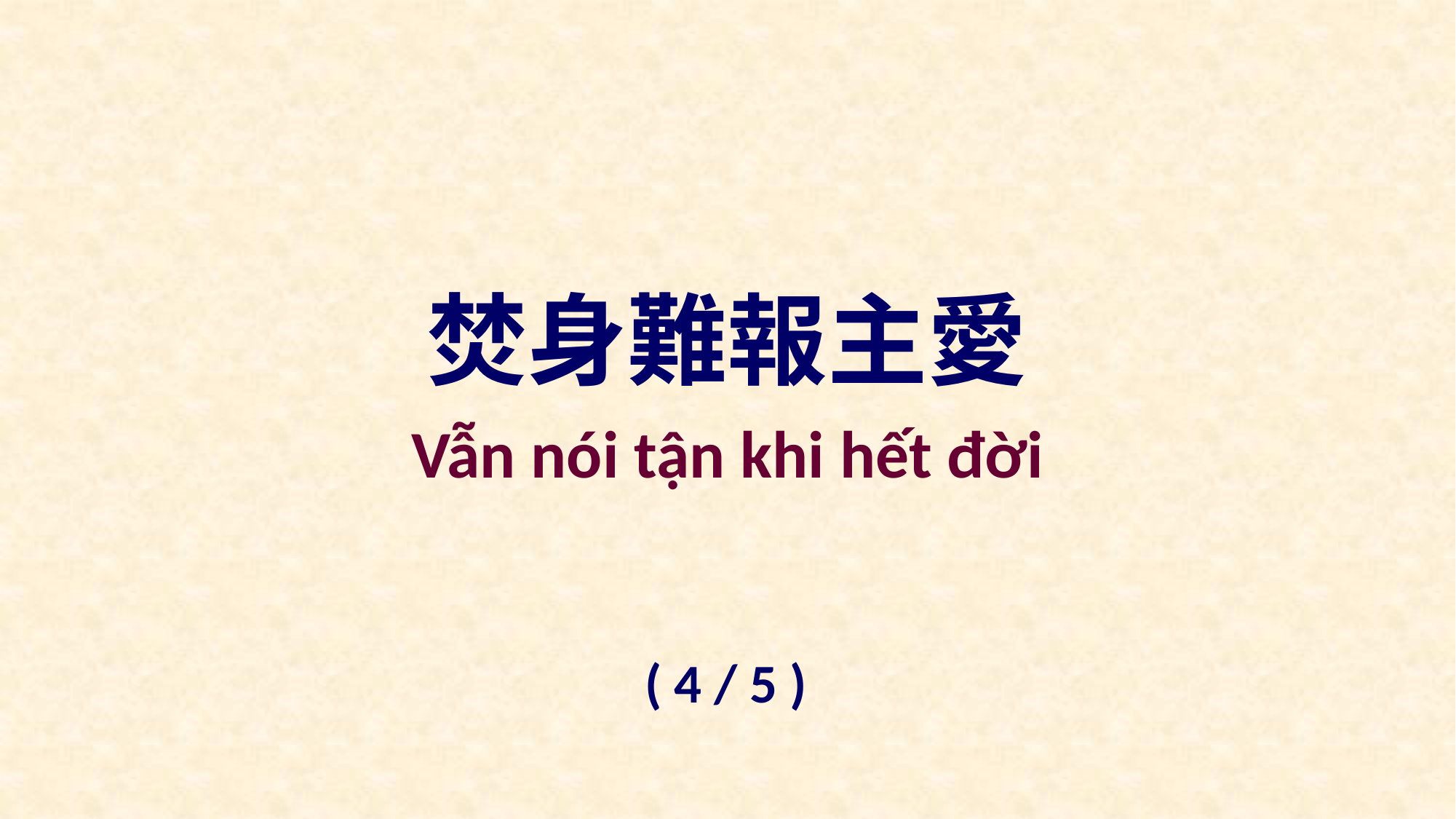

焚身難報主愛
Vẫn nói tận khi hết đời
( 4 / 5 )